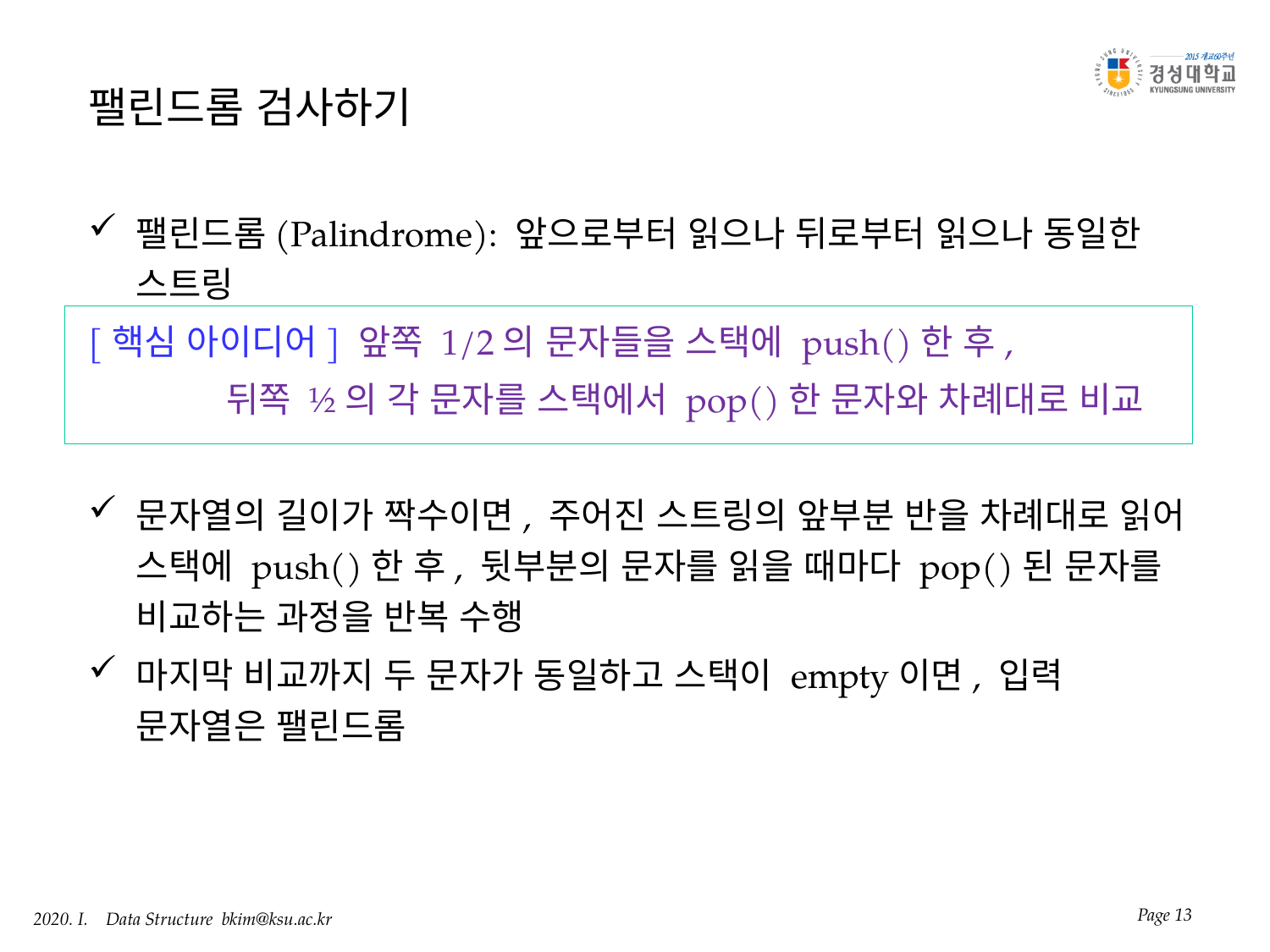

# 팰린드롬 검사하기
팰린드롬(Palindrome): 앞으로부터 읽으나 뒤로부터 읽으나 동일한 스트링
[핵심 아이디어] 앞쪽 1/2의 문자들을 스택에 push()한 후,
             뒤쪽 ½의 각 문자를 스택에서 pop()한 문자와 차례대로 비교

문자열의 길이가 짝수이면, 주어진 스트링의 앞부분 반을 차례대로 읽어 스택에 push()한 후, 뒷부분의 문자를 읽을 때마다 pop()된 문자를 비교하는 과정을 반복 수행
마지막 비교까지 두 문자가 동일하고 스택이 empty이면, 입력 문자열은 팰린드롬

Page 13